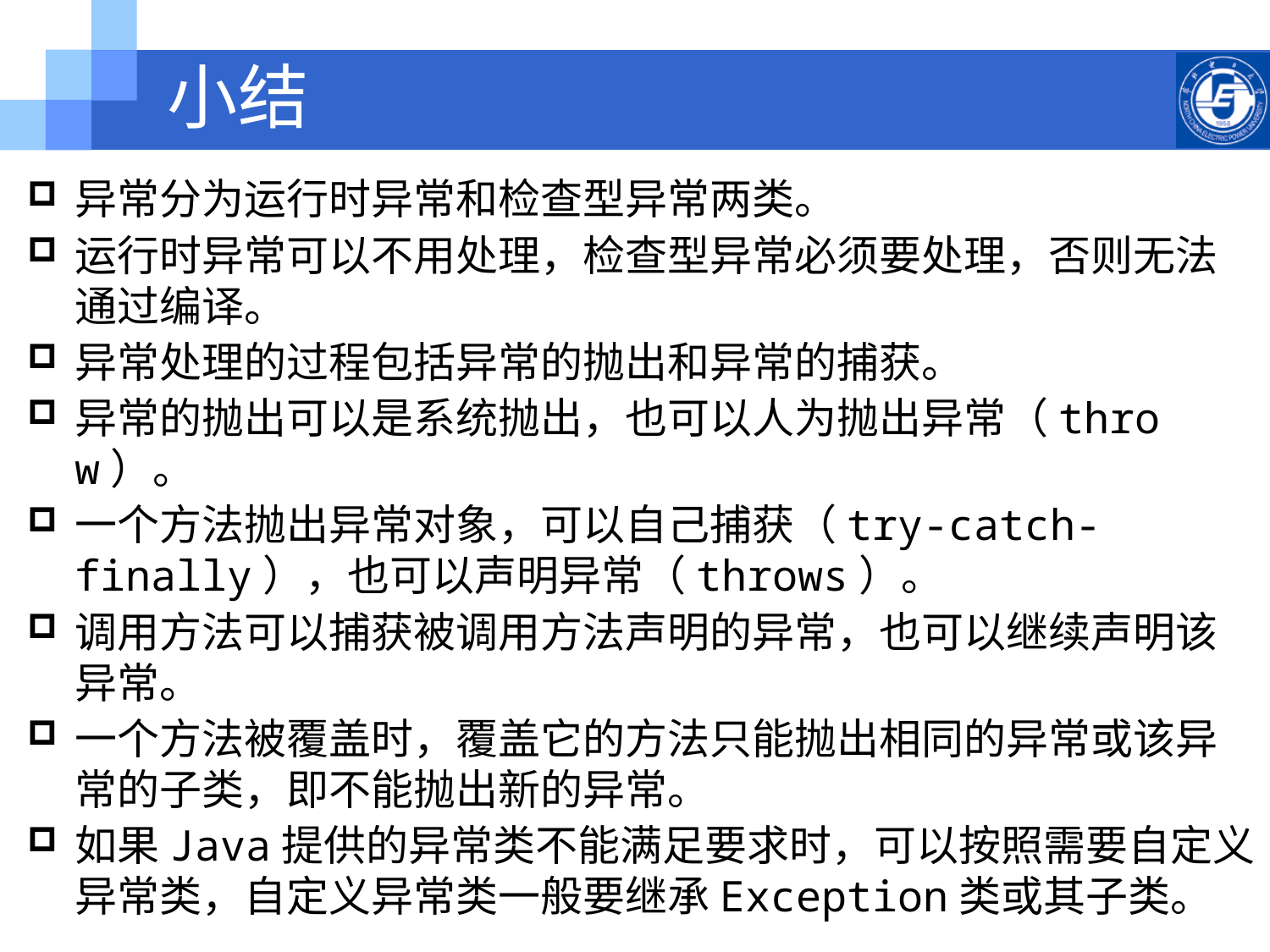

小结
异常分为运行时异常和检查型异常两类。
运行时异常可以不用处理，检查型异常必须要处理，否则无法通过编译。
异常处理的过程包括异常的抛出和异常的捕获。
异常的抛出可以是系统抛出，也可以人为抛出异常（throw）。
一个方法抛出异常对象，可以自己捕获（try-catch-finally），也可以声明异常（throws）。
调用方法可以捕获被调用方法声明的异常，也可以继续声明该异常。
一个方法被覆盖时，覆盖它的方法只能抛出相同的异常或该异常的子类，即不能抛出新的异常。
如果Java提供的异常类不能满足要求时，可以按照需要自定义异常类，自定义异常类一般要继承Exception类或其子类。